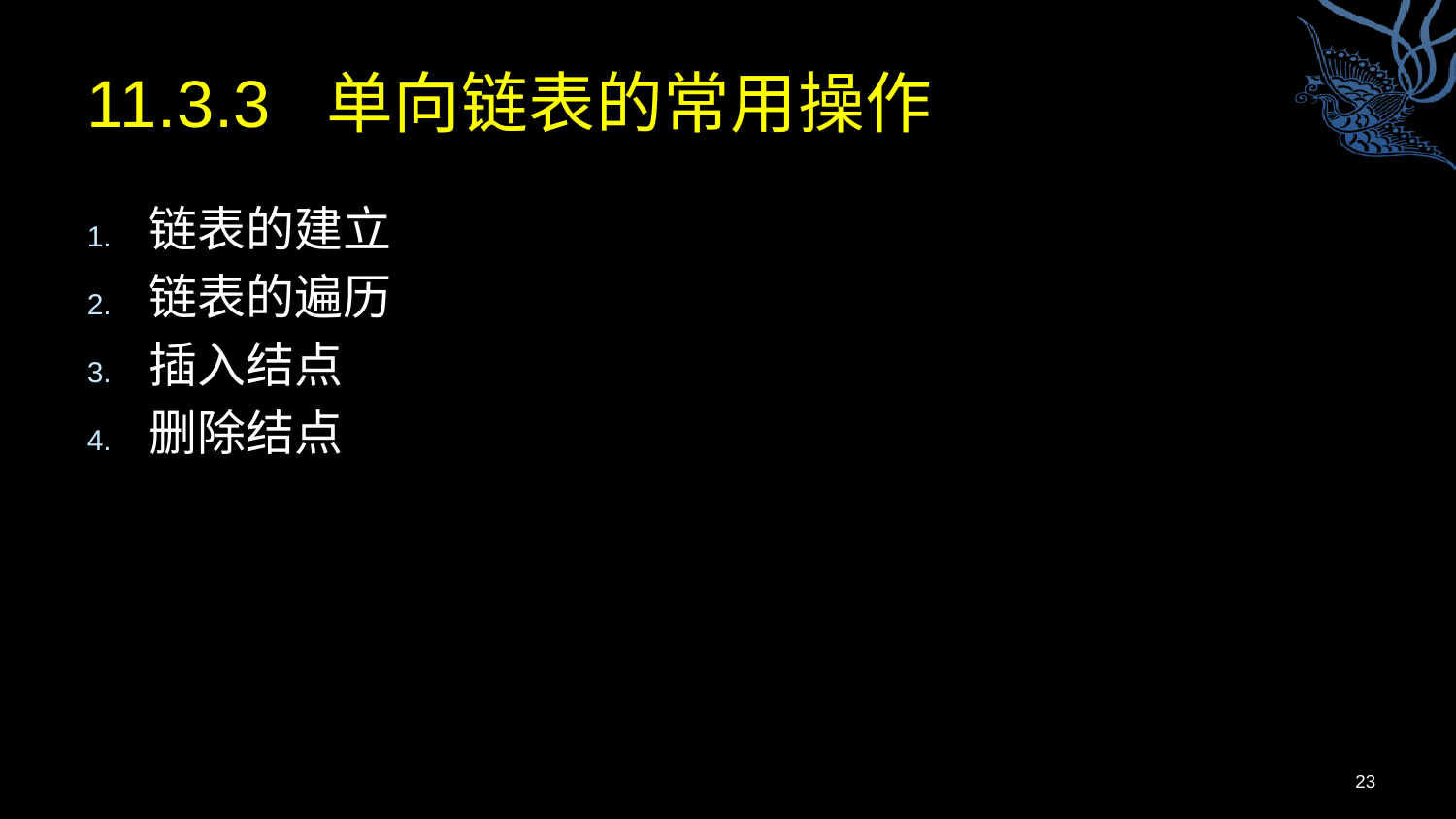

# 11.3.3  单向链表的常用操作
链表的建立
链表的遍历
插入结点
删除结点
23